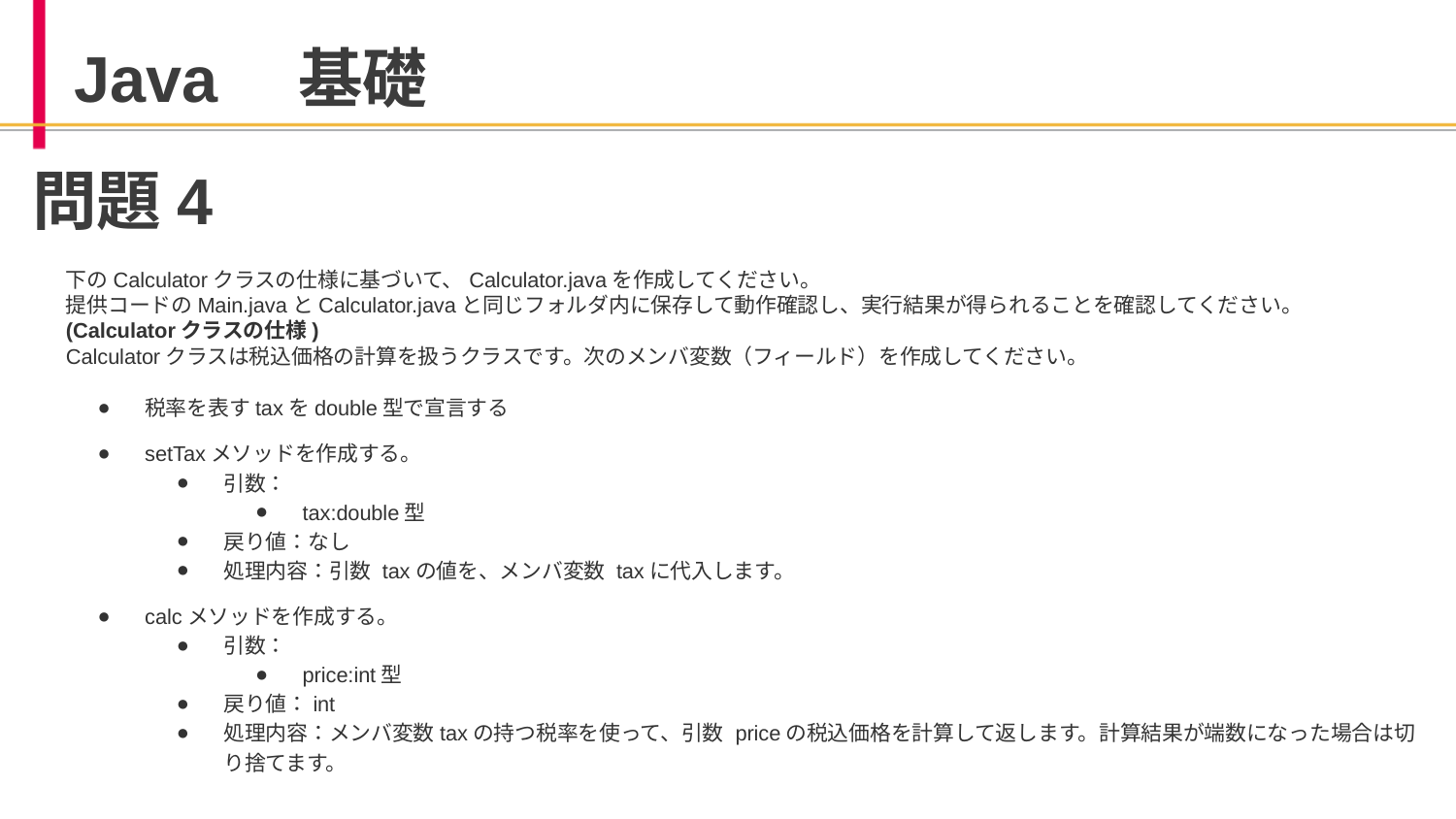

Java　基礎
# 問題4

下のCalculatorクラスの仕様に基づいて、Calculator.javaを作成してください。
提供コードのMain.javaとCalculator.javaと同じフォルダ内に保存して動作確認し、実行結果が得られることを確認してください。
(Calculatorクラスの仕様)
Calculatorクラスは税込価格の計算を扱うクラスです。次のメンバ変数（フィールド）を作成してください。
税率を表すtaxをdouble型で宣言する
setTaxメソッドを作成する。
引数：
tax:double型
戻り値：なし
処理内容：引数 taxの値を、メンバ変数 taxに代入します。
calcメソッドを作成する。
引数：
price:int型
戻り値：int
処理内容：メンバ変数taxの持つ税率を使って、引数 priceの税込価格を計算して返します。計算結果が端数になった場合は切り捨てます。